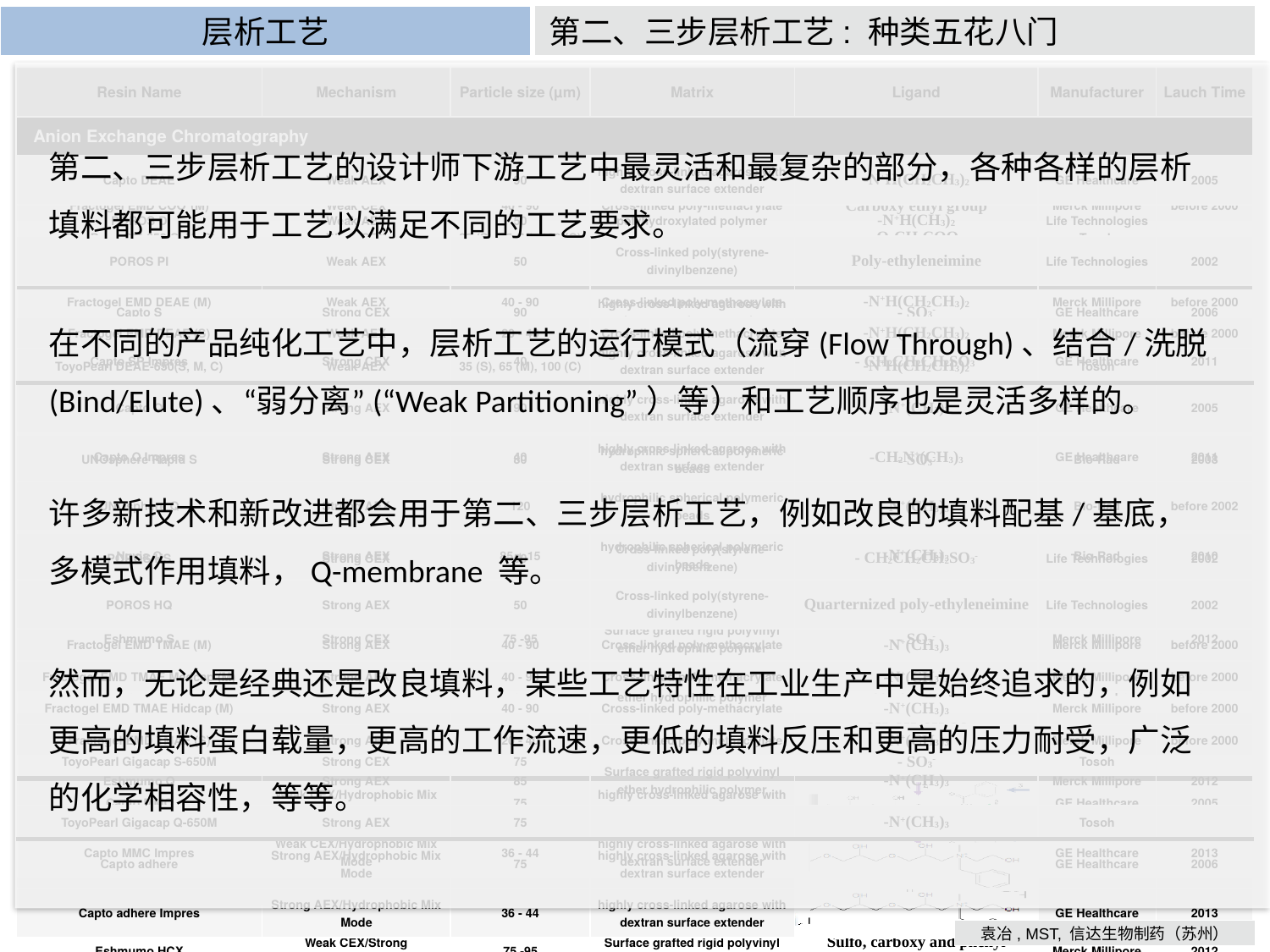

第二、三步层析工艺: 种类五花八门
层析工艺

| Resin Name | Mechanism | Particle size (µm) | Matrix | Ligand | Manufacturer | Lauch Time |
| --- | --- | --- | --- | --- | --- | --- |
| Anion Exchange Chromatography |  |  |  |  |  |  |
| Capto DEAE | Weak AEX | 90 | highly cross-linked agarose with dextran surface extender | -N+H(CH2CH3)2 | GE Healthcare | 2005 |
| POROS D | Weak AEX | 50 | polyhydroxylated polymer | -N+H(CH3)2 | Life Technologies |  |
| POROS PI | Weak AEX | 50 | Cross-linked poly(styrene-divinylbenzene) | Poly-ethyleneimine | Life Technologies | 2002 |
| Fractogel EMD DEAE (M) | Weak AEX | 40 - 90 | Cross-linked poly-methacrylate | -N+H(CH2CH3)2 | Merck Millipore | before 2000 |
| Fractogel EMD DEAE (S) | Weak AEX | 20 - 40 | Cross-linked poly-methacrylate | -N+H(CH2CH3)2 | Merck Millipore | before 2000 |
| ToyoPearl DEAE-650(S, M, C) | Weak AEX | 35 (S), 65 (M), 100 (C) |  | -N+H(CH2CH3)2 | Tosoh |  |
| Capto Q | Strong AEX | 90 | highly cross-linked agarose with dextran surface extender | -N+(CH3)3 | GE Healthcare | 2005 |
| Capto Q Impres | Strong AEX | 40 | highly cross-linked agarose with dextran surface extender | -CH2N+(CH3)3 | GE Healthcare | 2011 |
| UNOsphere Q | Strong AEX | 120 | hydrophilic spherical polymeric beads | -N+(CH3)3 | Bio-Rad | before 2002 |
| Nuvia Q | Strong AEX | 85 ± 15 | hydrophilic spherical polymeric beads | -N+(CH3)3 | Bio-Rad | 2010 |
| POROS HQ | Strong AEX | 50 | Cross-linked poly(styrene-divinylbenzene) | Quarternized poly-ethyleneimine | Life Technologies | 2002 |
| Fractogel EMD TMAE (M) | Strong AEX | 40 - 90 | Cross-linked poly-methacrylate | -N+(CH3)3 | Merck Millipore | before 2000 |
| Fractogel EMD TMAE Medcap (M) | Strong AEX | 40 - 90 | Cross-linked poly-methacrylate | -N+(CH3)3 | Merck Millipore | before 2000 |
| Fractogel EMD TMAE Hidcap (M) | Strong AEX | 40 - 90 | Cross-linked poly-methacrylate | -N+(CH3)3 | Merck Millipore | before 2000 |
| Fractogel EMD TMAE (S) | Strong AEX | 20 - 40 | Cross-linked poly-methacrylate | -N+(CH3)3 | Merck Millipore | before 2000 |
| Eshmumo Q | Strong AEX | 85 | Surface grafted rigid polyvinyl ether hydrophilic polymer | -N+(CH3)3 | Merck Millipore | 2012 |
| ToyoPearl Gigacap Q-650M | Strong AEX | 75 |  | -N+(CH3)3 | Tosoh |  |
| Capto adhere | Strong AEX/Hydrophobic Mix Mode | 75 | highly cross-linked agarose with dextran surface extender |  | GE Healthcare | 2006 |
| Capto adhere Impres | Strong AEX/Hydrophobic Mix Mode | 36 - 44 | highly cross-linked agarose with dextran surface extender |  | GE Healthcare | 2013 |
| Resin Name | Mechanism | Particle size (µm) | Matrix | Ligand | Manufacturer | Lauch Time |
| --- | --- | --- | --- | --- | --- | --- |
| Cation Exchange Chromatography |  |  |  |  |  |  |
| CM Sepharose Fast Flow | Weak CEX | 45 -165 | Cross-linked agarose, 6% | -O-CH2COO- | GE Healthcare | before 2000 |
| Fractogel EMD COO- (M) | Weak CEX | 40 - 90 | Cross-linked poly-methacrylate | Carboxy ethyl group | Merck Millipore | before 2000 |
| ToyoPearl CM-650(S, M, C) | Weak CEX | 35 (S), 65 (M), 100 (C) |  | -O-CH2COO- | Tosoh |  |
| ToyoPearl Gigacap CM-650M | Weak CEX | 75 |  | -O-CH2COO- | Tosoh |  |
| Capto S | Strong CEX | 90 | highly cross-linked agarose with dextran surface extender | - SO3- | GE Healthcare | 2006 |
| Capto SP Impres | Strong CEX | 40 | highly cross-linked agarose with dextran surface extender | - CH2CH2CH2SO3- | GE Healthcare | 2011 |
| UNOsphere S | Strong CEX | 80 | hydrophilic spherical polymeric beads | - SO3- | Bio-Rad | before 2002 |
| UNOsphere Rapid S | Strong CEX | 80 | hydrophilic spherical polymeric beads | - SO3- | Bio-Rad | 2008 |
| Nuvia S | Strong CEX | 85 ± 15 | Macroporous highly cross-linked polymer | - SO3- | Bio-Rad | 2010 |
| POROS HS | Strong CEX | 50 | Cross-linked poly(styrene-divinylbenzene) | - CH2CH2CH2SO3- | Life Technologies | 2002 |
| Fractogel EMD SO3- (M) | Strong CEX | 40 - 90 | Cross-linked poly-methacrylate | - SO3- | Merck Millipore | before 2000 |
| Eshmumo S | Strong CEX | 75 -95 | Surface grafted rigid polyvinyl ether hydrophilic polymer | - SO3- | Merck Millipore | 2012 |
| Eshmumo CPX | Strong CEX | 50 | Surface grafted rigid polyvinyl ether hydrophilic polymer | Sulfoisobutyl | Merck Millipore | 2012 |
| ToyoPearl SP-650(S, M, C) | Strong CEX | 35 (S), 65 (M), 100 (C) |  | - CH2CH2CH2SO3- | Tosoh |  |
| ToyoPearl Gigacap S-650M | Strong CEX | 75 |  | - SO3- | Tosoh |  |
| Capto MMC | Weak CEX/Hydrophobic Mix Mode | 75 | highly cross-linked agarose with dextran surface extender |  | GE Healthcare | 2005 |
| Capto MMC Impres | Weak CEX/Hydrophobic Mix Mode | 36 - 44 | highly cross-linked agarose with dextran surface extender |  | GE Healthcare | 2013 |
| Nuvia cPrime | Weak CEX/Hydrophobic Mix Mode | 70 ± 10 | Macroporous highly cross-linked polymer |  | Bio-Rad | 2013 |
| Eshmumo HCX | Weak CEX/Strong CEX/Hydrophobic Mix Mode | 75 -95 | Surface grafted rigid polyvinyl ether hydrophilic polymer | Sulfo, carboxy and phenyl groups | Merck Millipore | 2012 |
第二、三步层析工艺的设计师下游工艺中最灵活和最复杂的部分，各种各样的层析填料都可能用于工艺以满足不同的工艺要求。
在不同的产品纯化工艺中，层析工艺的运行模式（流穿(Flow Through)、结合/洗脱(Bind/Elute)、“弱分离”(“Weak Partitioning”）等）和工艺顺序也是灵活多样的。
许多新技术和新改进都会用于第二、三步层析工艺，例如改良的填料配基/基底，多模式作用填料，Q-membrane 等。
然而，无论是经典还是改良填料，某些工艺特性在工业生产中是始终追求的，例如更高的填料蛋白载量，更高的工作流速，更低的填料反压和更高的压力耐受，广泛的化学相容性，等等。
袁冶, MST, 信达生物制药（苏州）